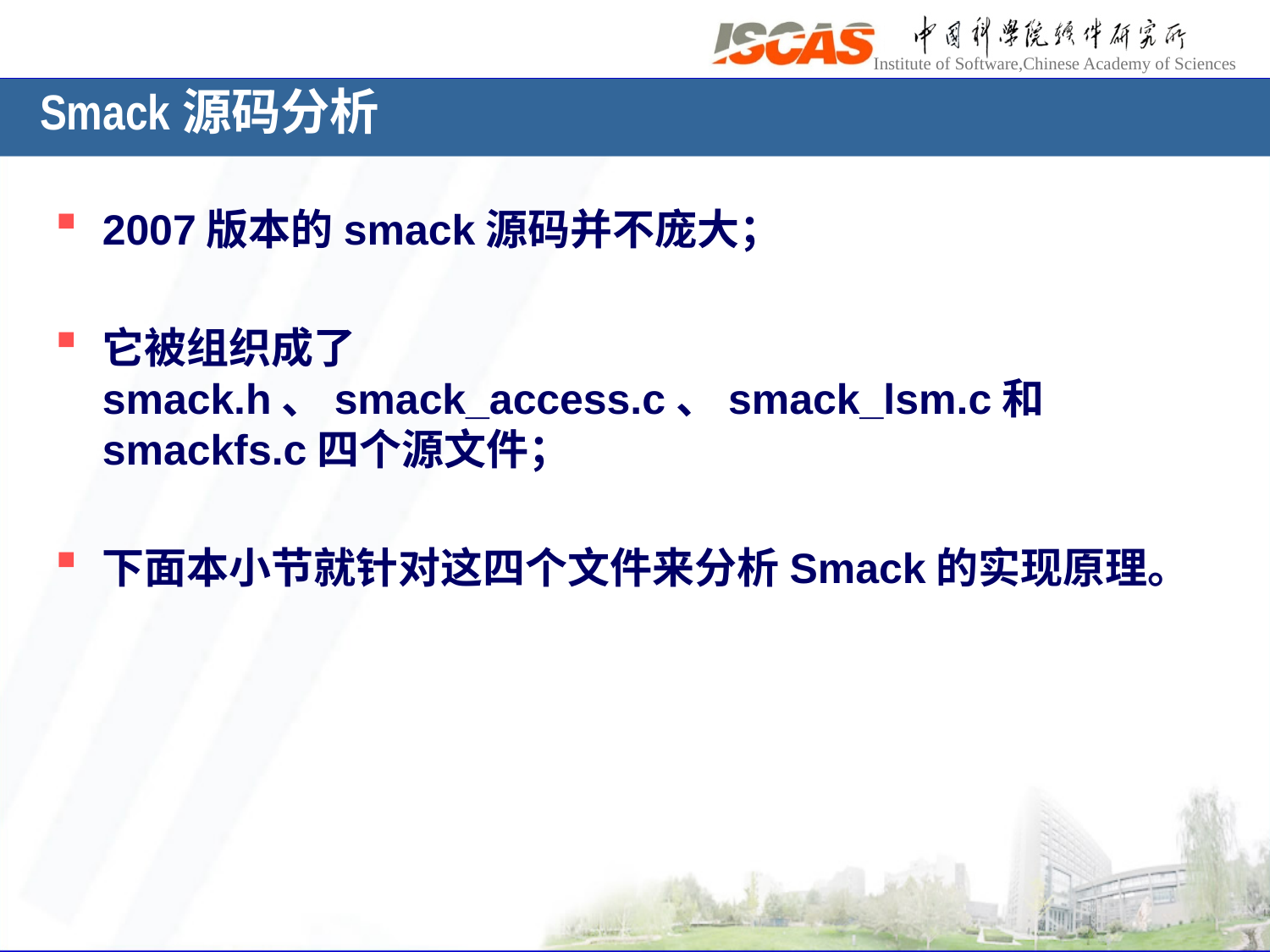

# Smack源码分析
2007版本的smack源码并不庞大；

它被组织成了smack.h、smack_access.c、smack_lsm.c和smackfs.c四个源文件；

下面本小节就针对这四个文件来分析Smack的实现原理。